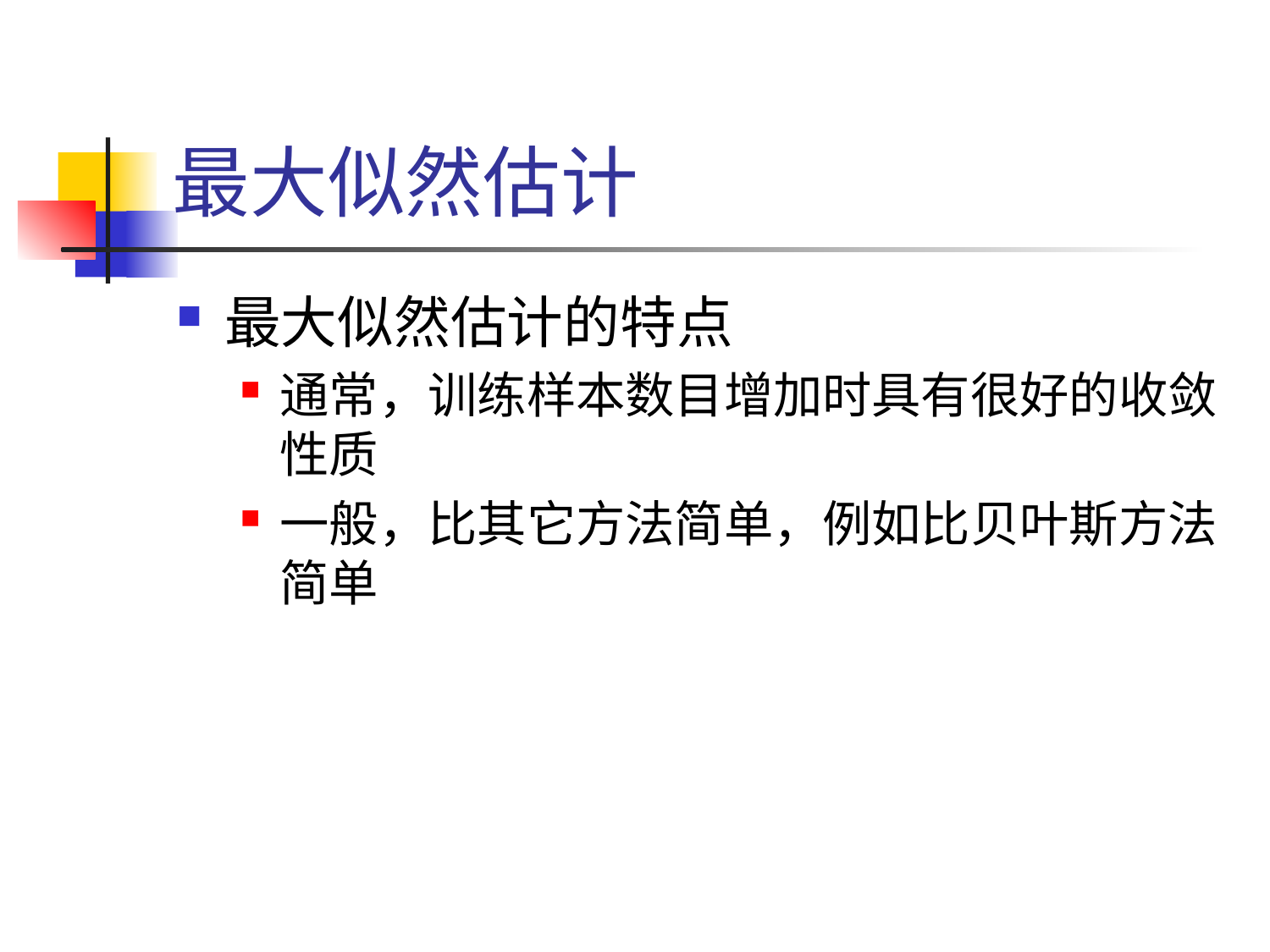

# 最大似然估计
最大似然估计的特点
通常，训练样本数目增加时具有很好的收敛性质
一般，比其它方法简单，例如比贝叶斯方法简单